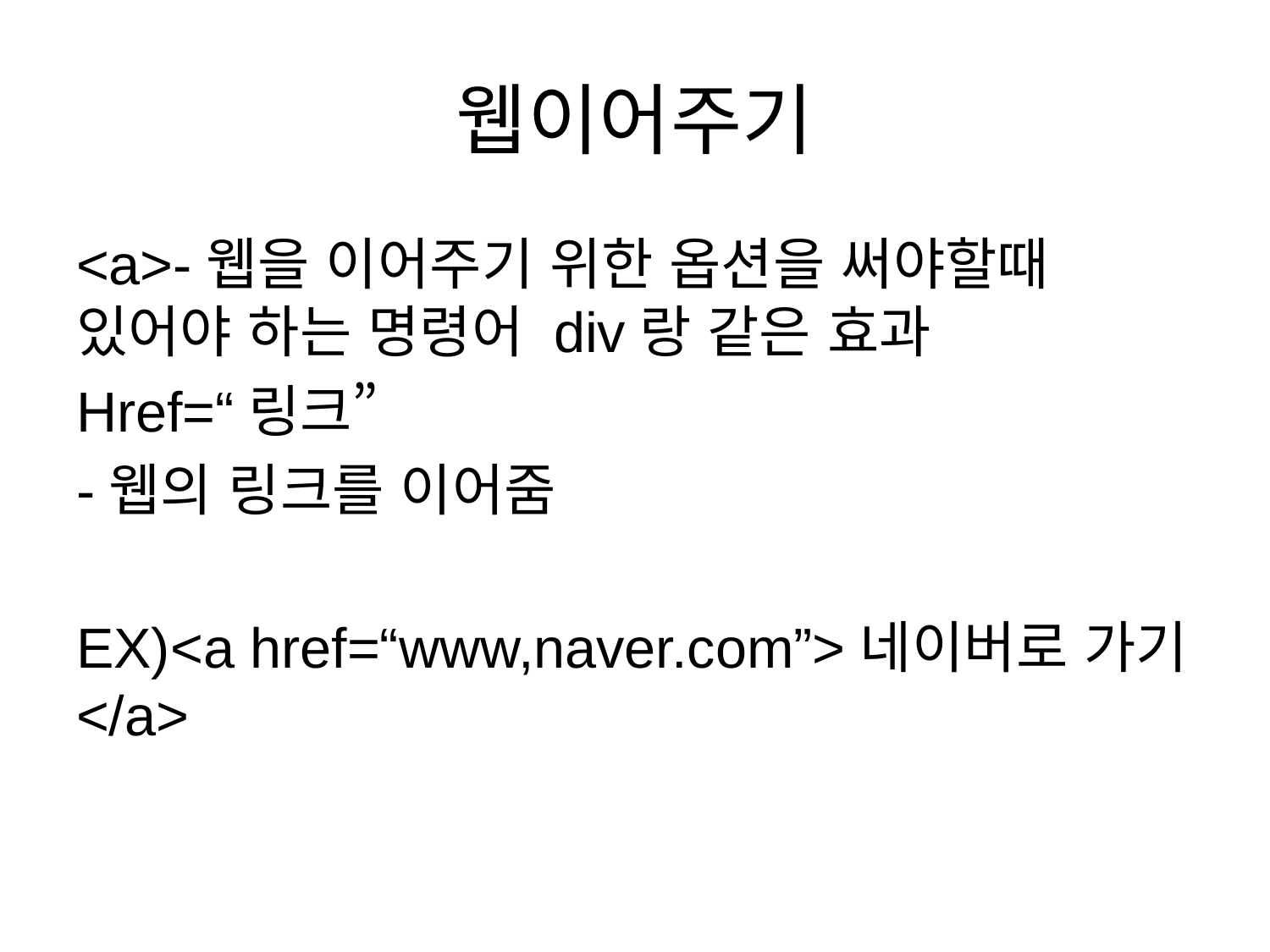

# 웹이어주기
<a>-웹을 이어주기 위한 옵션을 써야할때 있어야 하는 명령어 div랑 같은 효과
Href=“링크”
-웹의 링크를 이어줌

EX)<a href=“www,naver.com”>네이버로 가기</a>